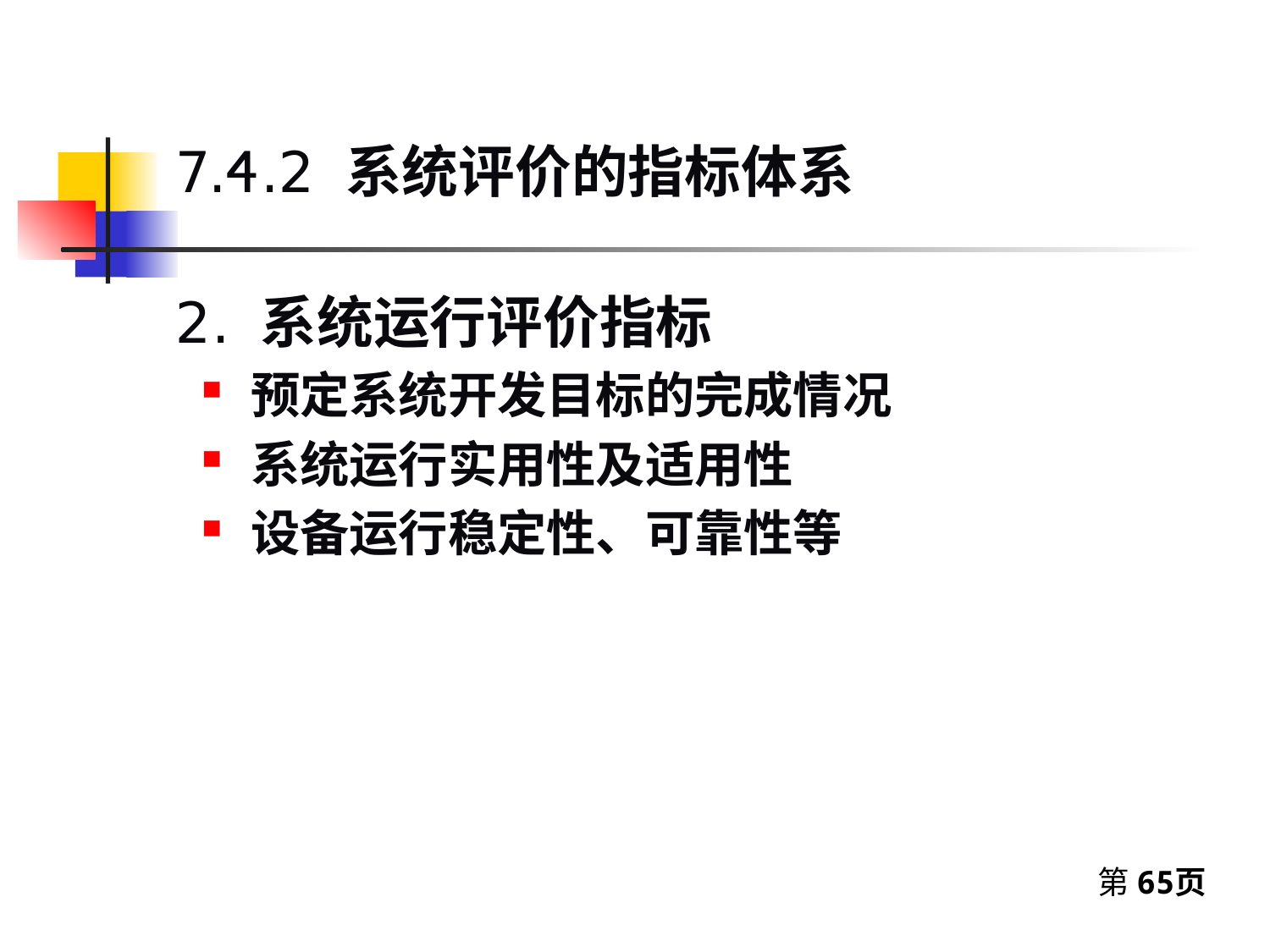

7.4.2 系统评价的指标体系
2. 系统运行评价指标
预定系统开发目标的完成情况
系统运行实用性及适用性
设备运行稳定性、可靠性等